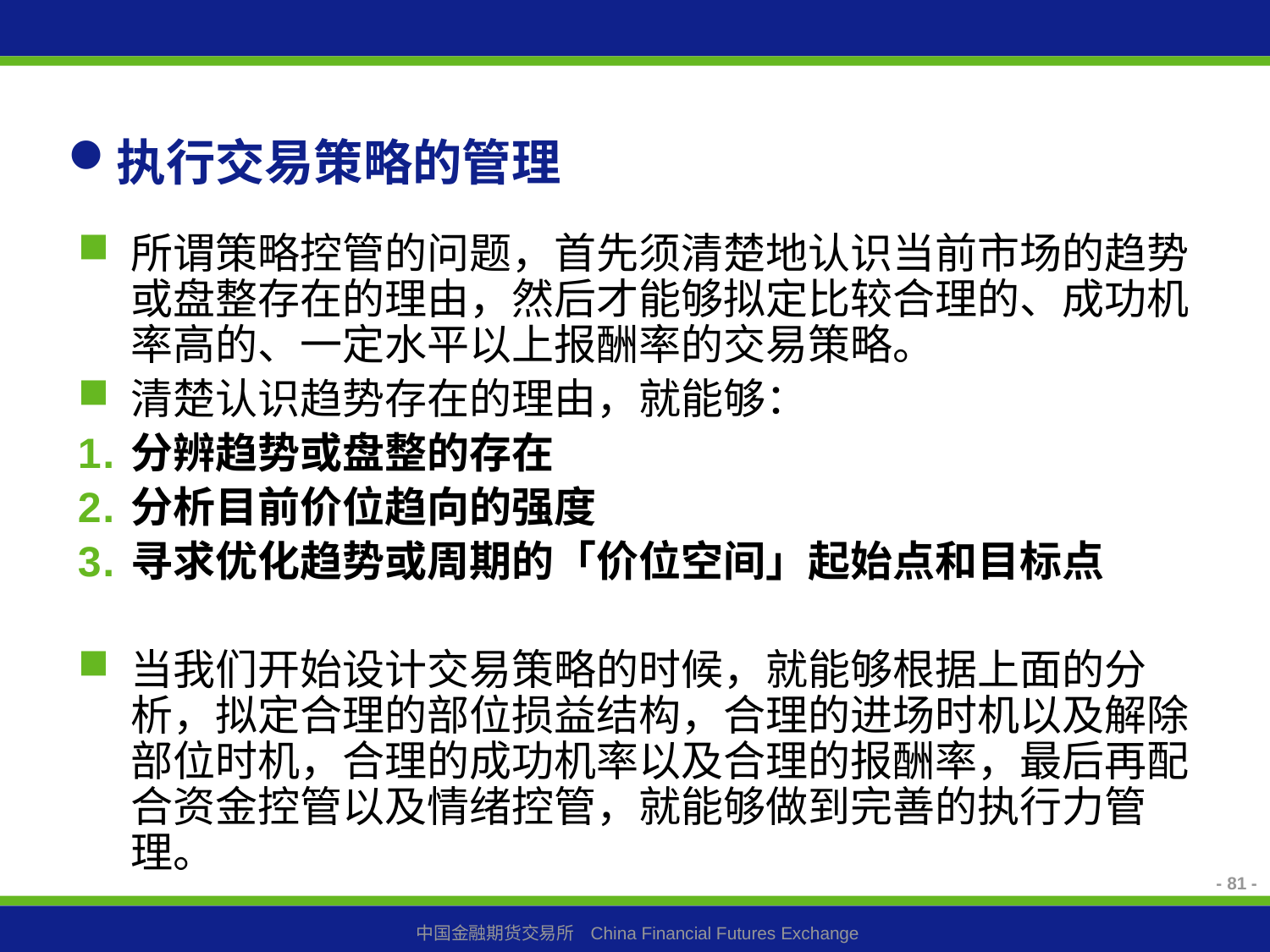

# 执行交易策略的管理
所谓策略控管的问题，首先须清楚地认识当前市场的趋势或盘整存在的理由，然后才能够拟定比较合理的、成功机率高的、一定水平以上报酬率的交易策略。
清楚认识趋势存在的理由，就能够：
分辨趋势或盘整的存在
分析目前价位趋向的强度
寻求优化趋势或周期的「价位空间」起始点和目标点

当我们开始设计交易策略的时候，就能够根据上面的分析，拟定合理的部位损益结构，合理的进场时机以及解除部位时机，合理的成功机率以及合理的报酬率，最后再配合资金控管以及情绪控管，就能够做到完善的执行力管理。
- 81 -